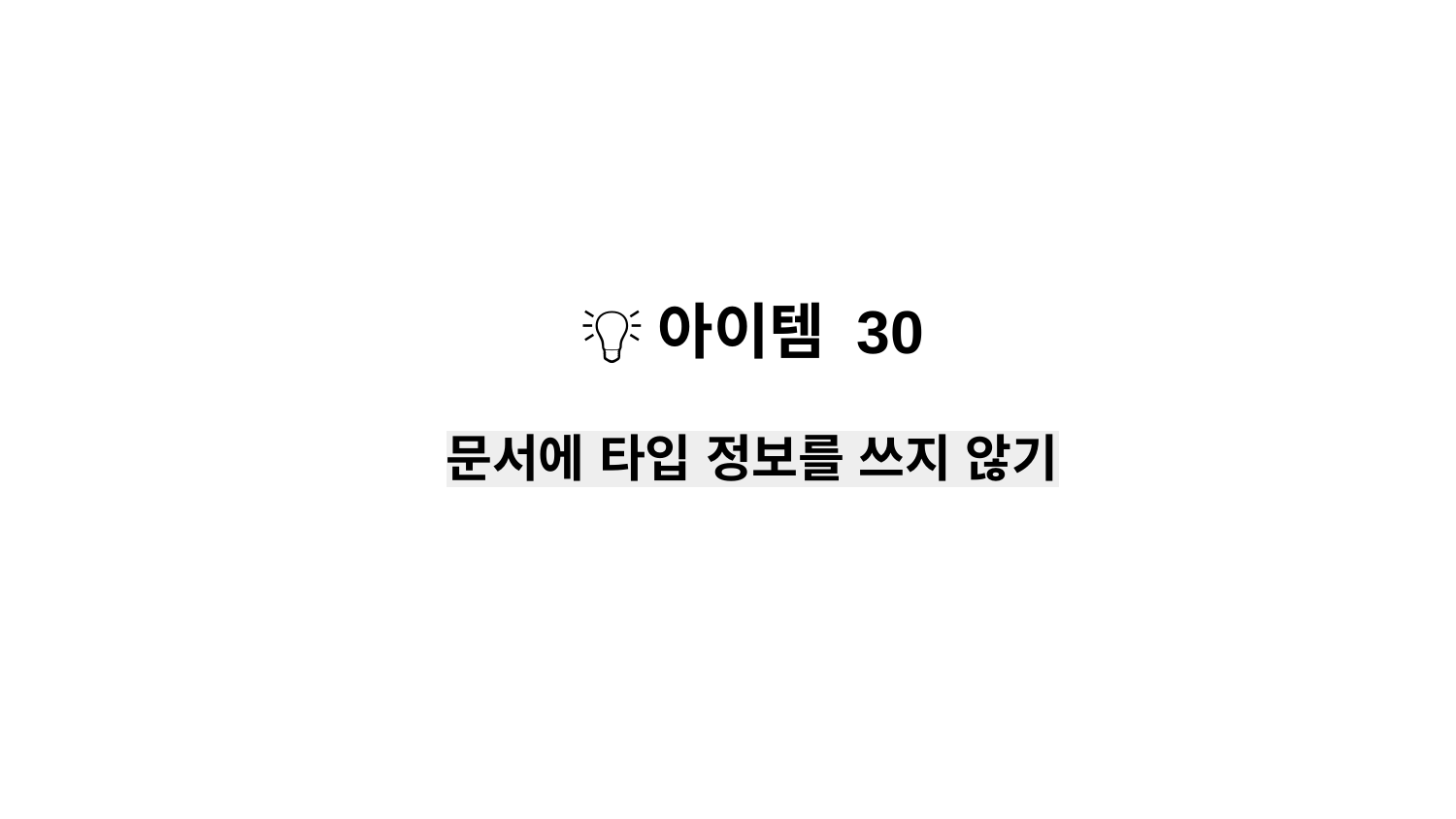

💡아이템 30

문서에 타입 정보를 쓰지 않기